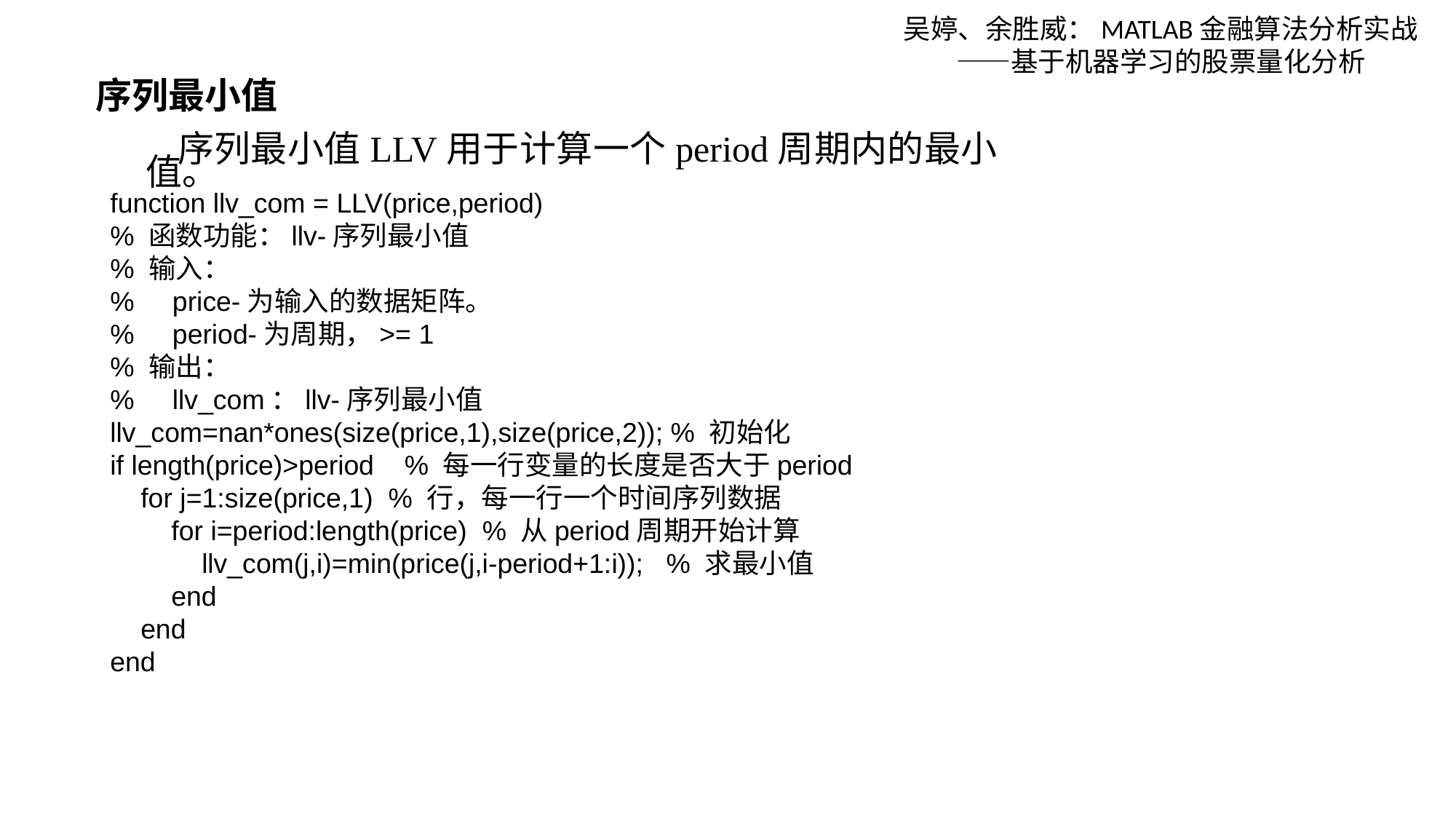

吴婷、余胜威：MATLAB金融算法分析实战——基于机器学习的股票量化分析
序列最小值
序列最小值LLV用于计算一个period周期内的最小值。
function llv_com = LLV(price,period)
% 函数功能：llv-序列最小值
% 输入：
%     price-为输入的数据矩阵。
%     period-为周期，>= 1
% 输出：
%     llv_com：llv-序列最小值
llv_com=nan*ones(size(price,1),size(price,2)); % 初始化
if length(price)>period    % 每一行变量的长度是否大于period
    for j=1:size(price,1)  % 行，每一行一个时间序列数据
        for i=period:length(price)  % 从period周期开始计算
            llv_com(j,i)=min(price(j,i-period+1:i));   % 求最小值
        end
    end
end